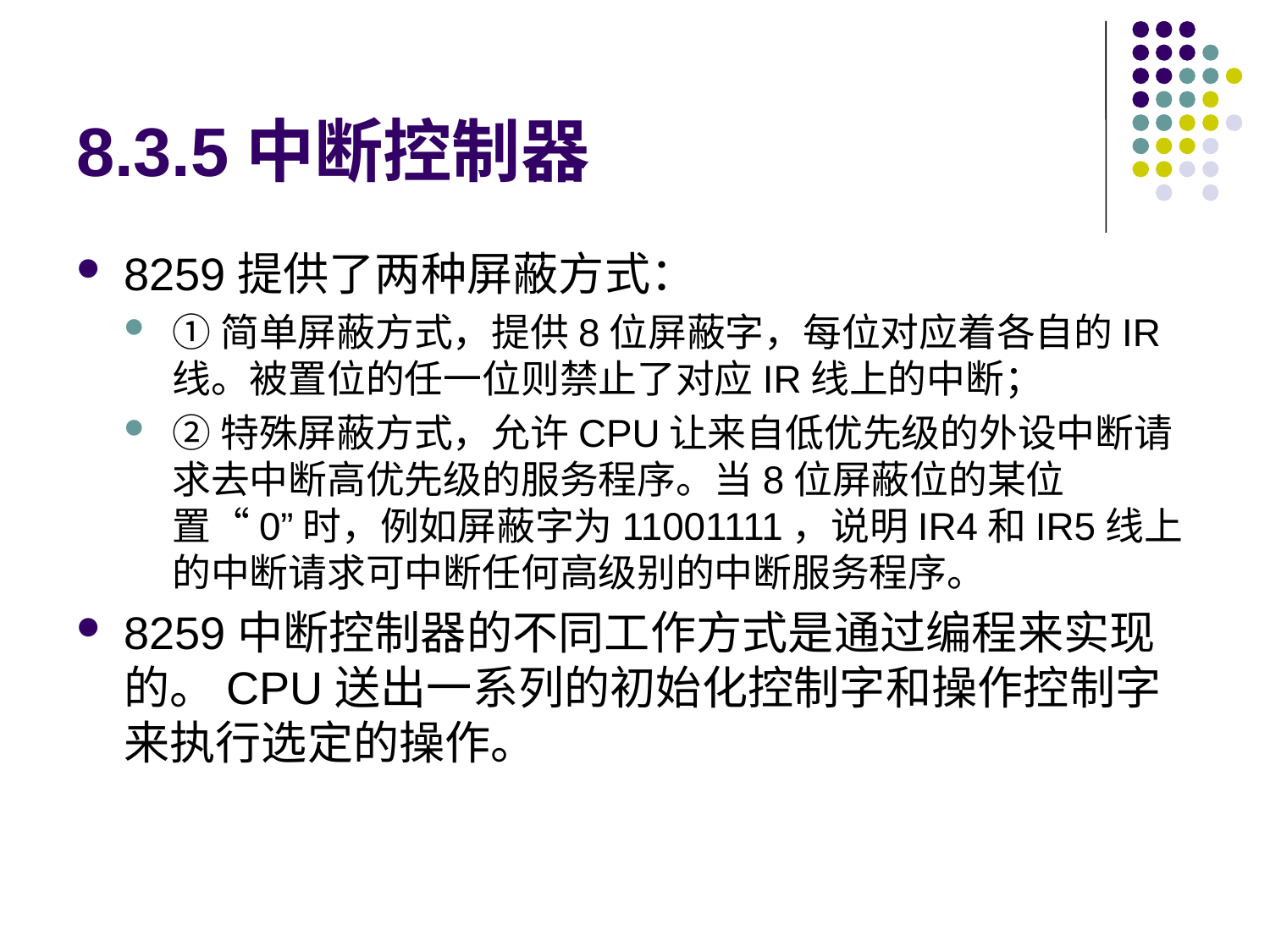

# 8.3.5中断控制器
8259提供了两种屏蔽方式：
①简单屏蔽方式，提供8位屏蔽字，每位对应着各自的IR线。被置位的任一位则禁止了对应IR线上的中断；
②特殊屏蔽方式，允许CPU让来自低优先级的外设中断请求去中断高优先级的服务程序。当8位屏蔽位的某位置“0”时，例如屏蔽字为11001111，说明IR4和IR5线上的中断请求可中断任何高级别的中断服务程序。
8259中断控制器的不同工作方式是通过编程来实现的。CPU送出一系列的初始化控制字和操作控制字来执行选定的操作。

26